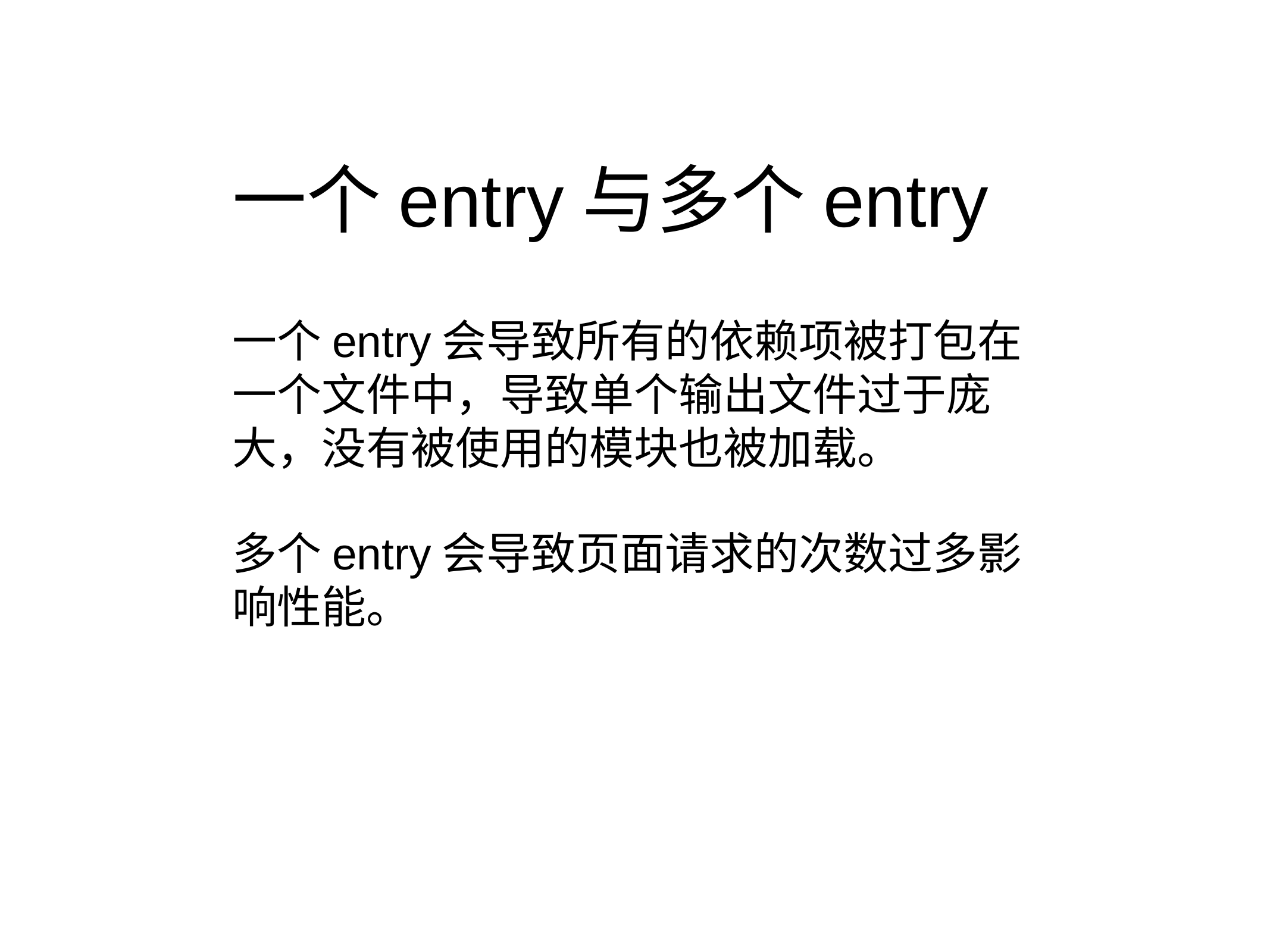

# 一个entry与多个entry
一个entry会导致所有的依赖项被打包在一个文件中，导致单个输出文件过于庞大，没有被使用的模块也被加载。
多个entry会导致页面请求的次数过多影响性能。